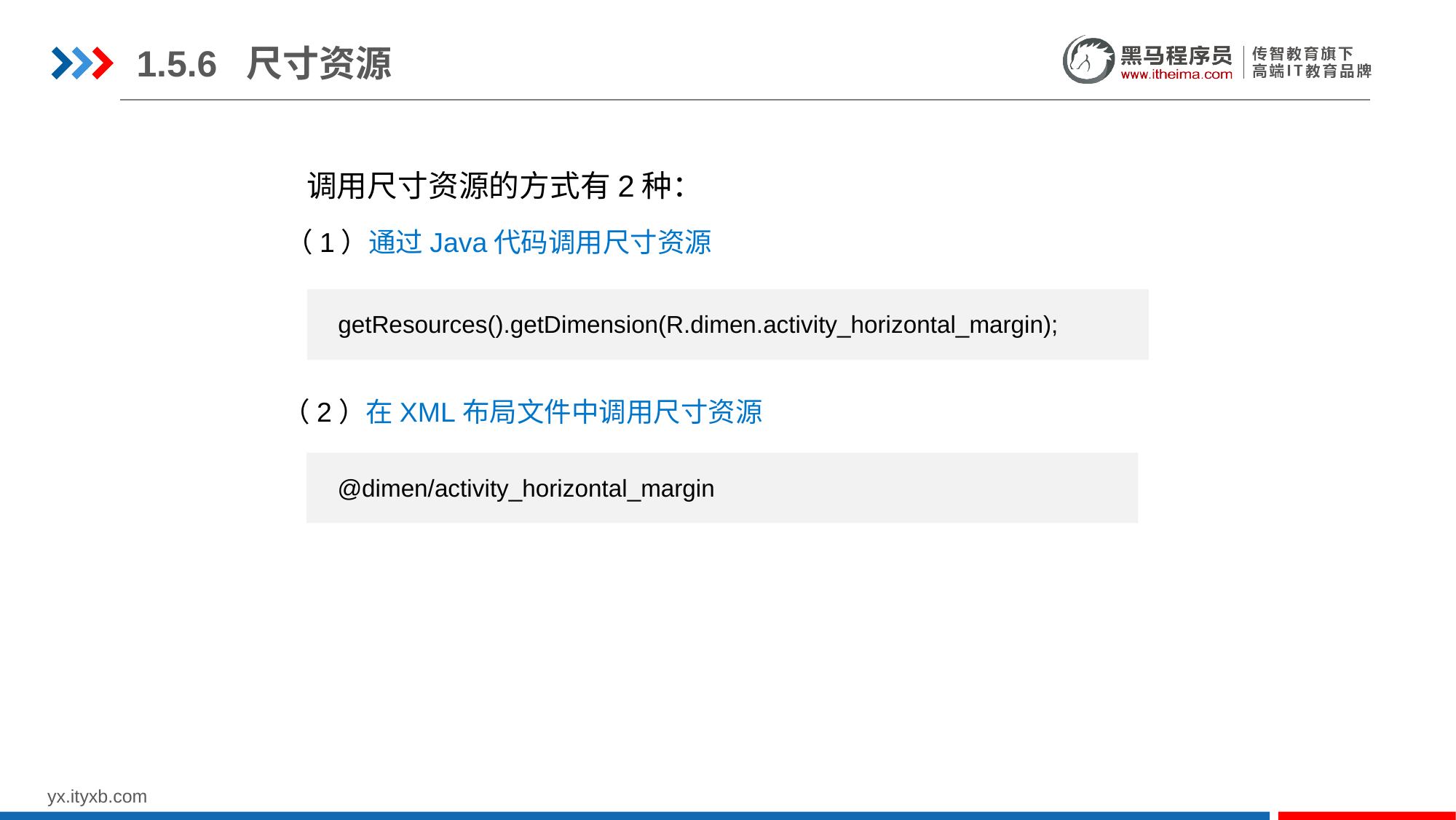

1.5.6  尺寸资源
  调用尺寸资源的方式有2种：
（1）通过Java代码调用尺寸资源

    （2）在XML布局文件中调用尺寸资源

   getResources().getDimension(R.dimen.activity_horizontal_margin);
   @dimen/activity_horizontal_margin